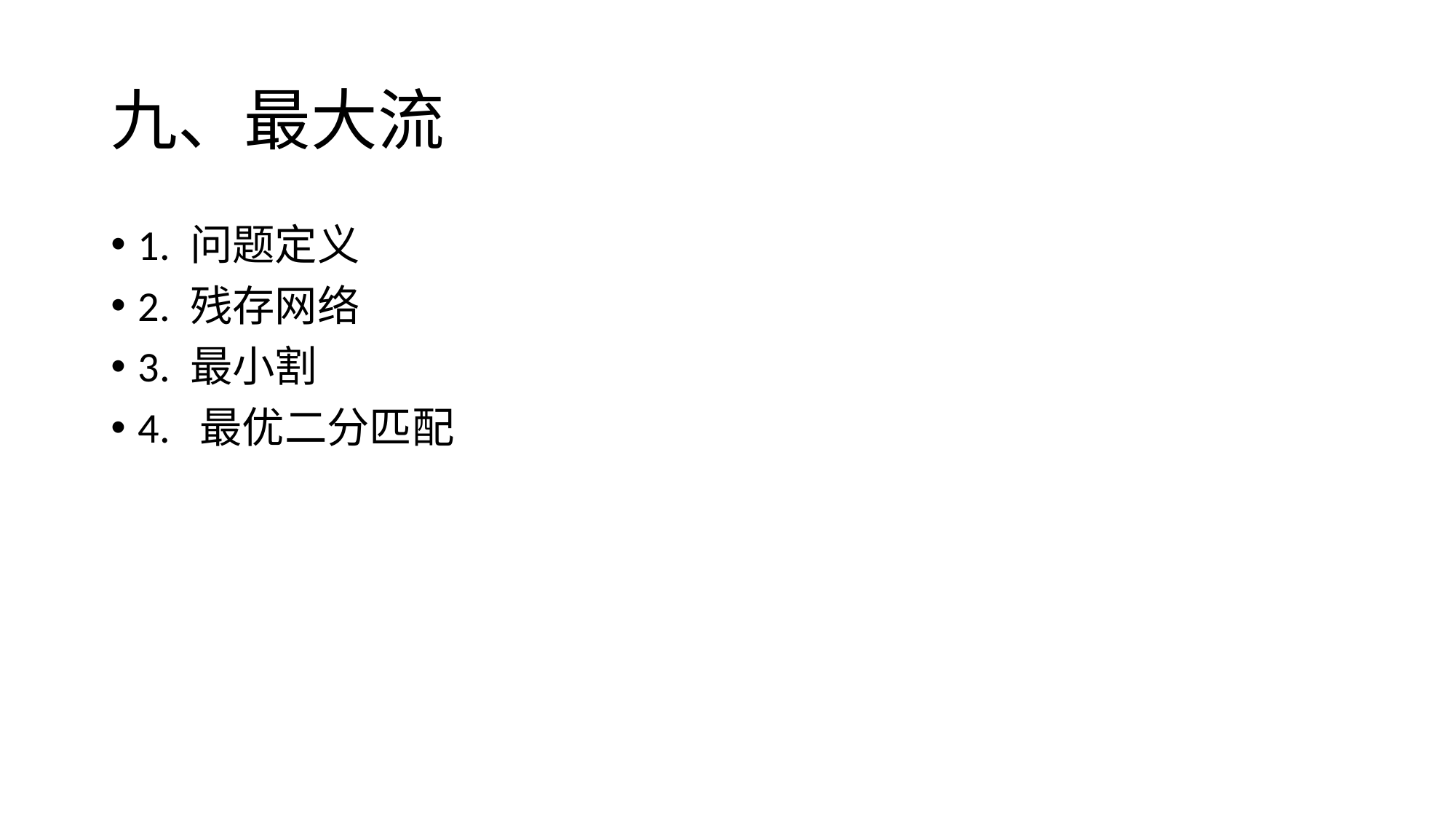

# 九、最大流
1. 问题定义
2. 残存网络
3. 最小割
4.  最优二分匹配